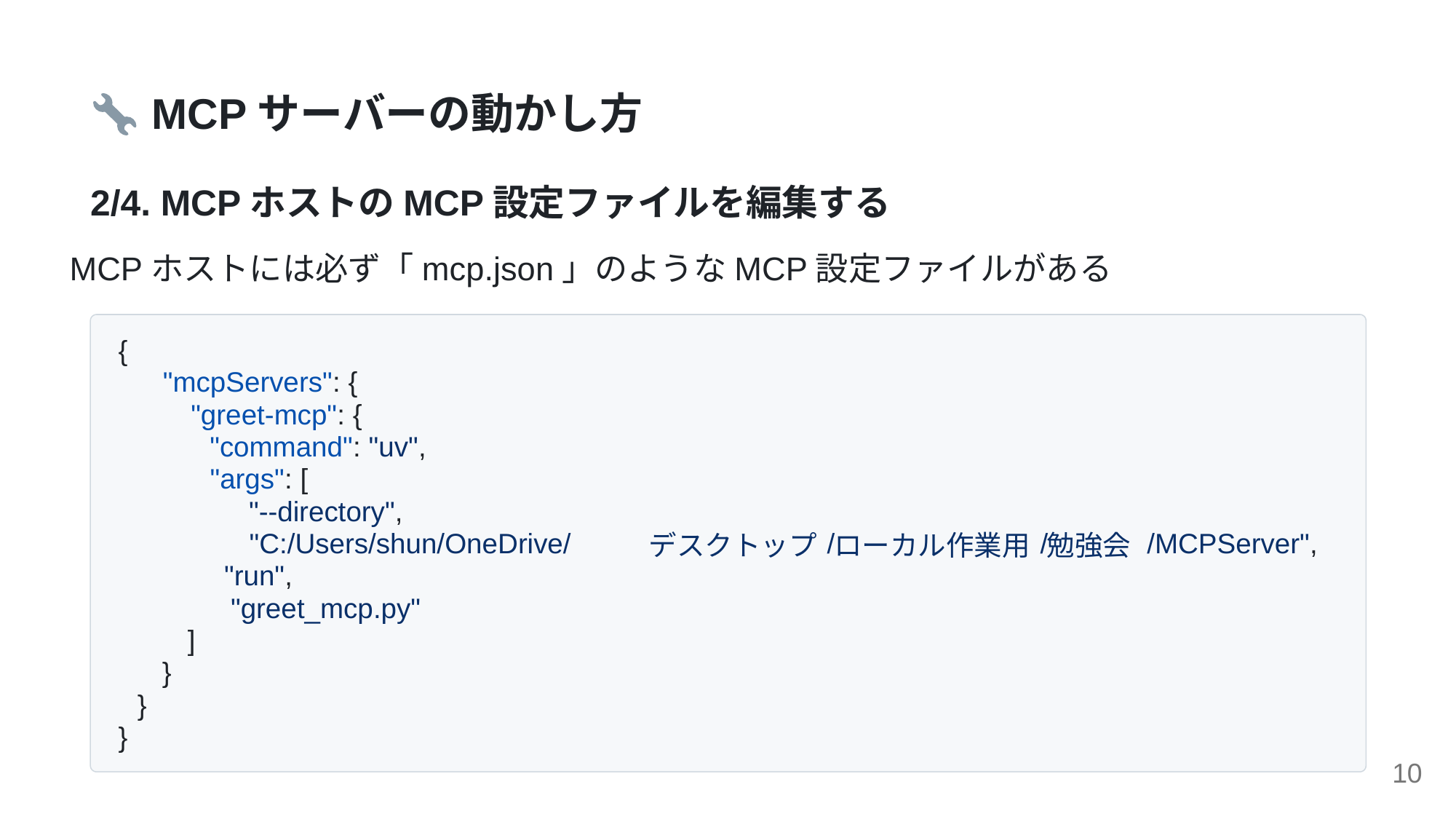

MCPサーバーの動かし⽅

2/4. MCPホストのMCP設定ファイルを編集する
MCPホストには必ず「mcp.json」のようなMCP設定ファイルがある

{
  "mcpServers": {
    "greet-mcp": {
      "command": "uv",
      "args": [
        "--directory",
        "C:/Users/shun/OneDrive/
/
/
/MCPServer",
デスクトップ
ローカル作業用
勉強会
        "run",
        "greet_mcp.py"
      ]
    }
  }
}
10